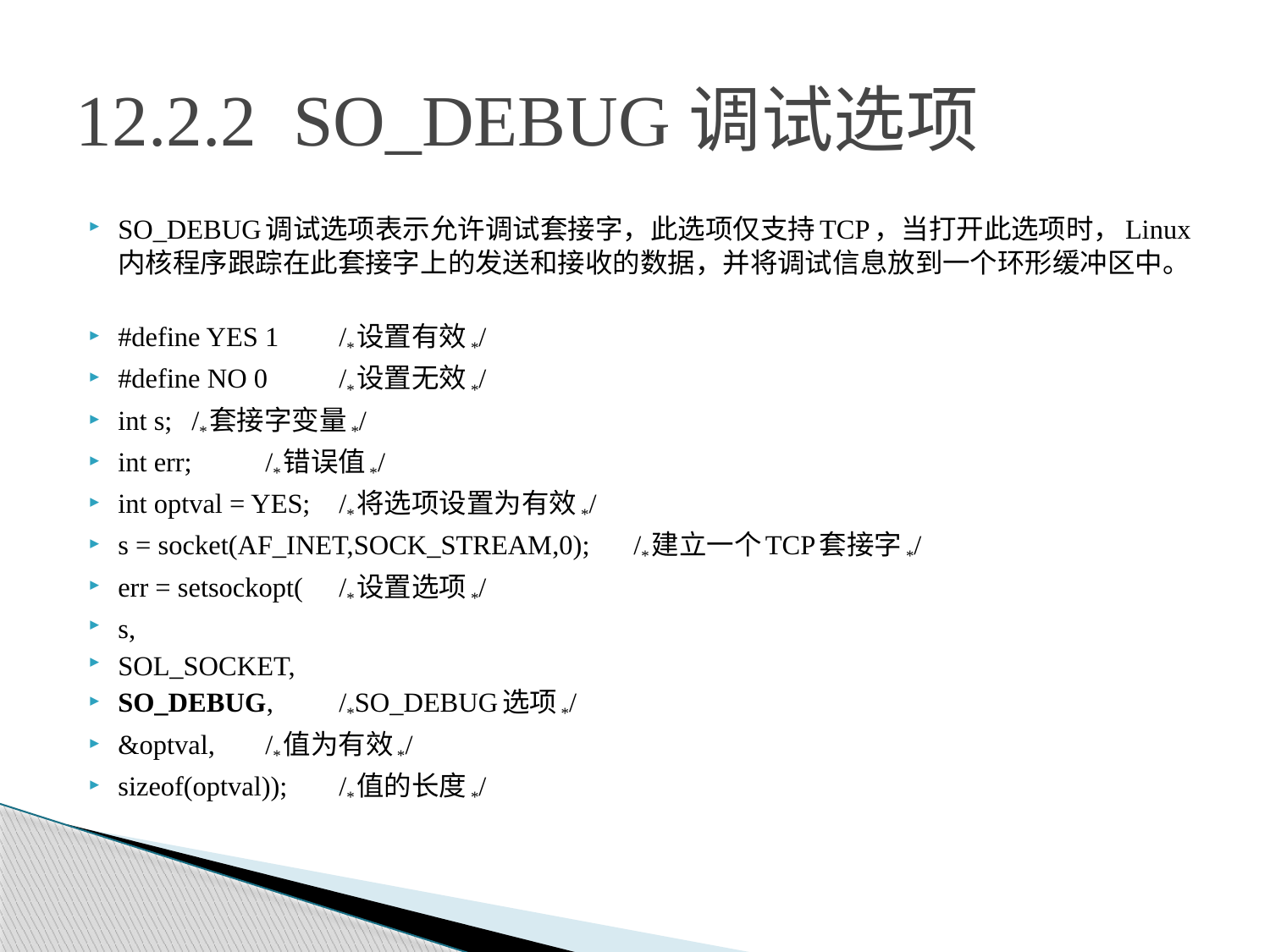

# 12.2.2  SO_DEBUG调试选项
SO_DEBUG调试选项表示允许调试套接字，此选项仅支持TCP，当打开此选项时，Linux内核程序跟踪在此套接字上的发送和接收的数据，并将调试信息放到一个环形缓冲区中。

#define YES 1				/*设置有效*/
#define NO 0				/*设置无效*/
int s;					/*套接字变量*/
int err;				/*错误值*/
int optval = YES;			/*将选项设置为有效*/
s = socket(AF_INET,SOCK_STREAM,0);	/*建立一个TCP套接字*/
err = setsockopt(			/*设置选项*/
s,
SOL_SOCKET,
SO_DEBUG,				/*SO_DEBUG选项*/
&optval,				/*值为有效*/
sizeof(optval));			/*值的长度*/